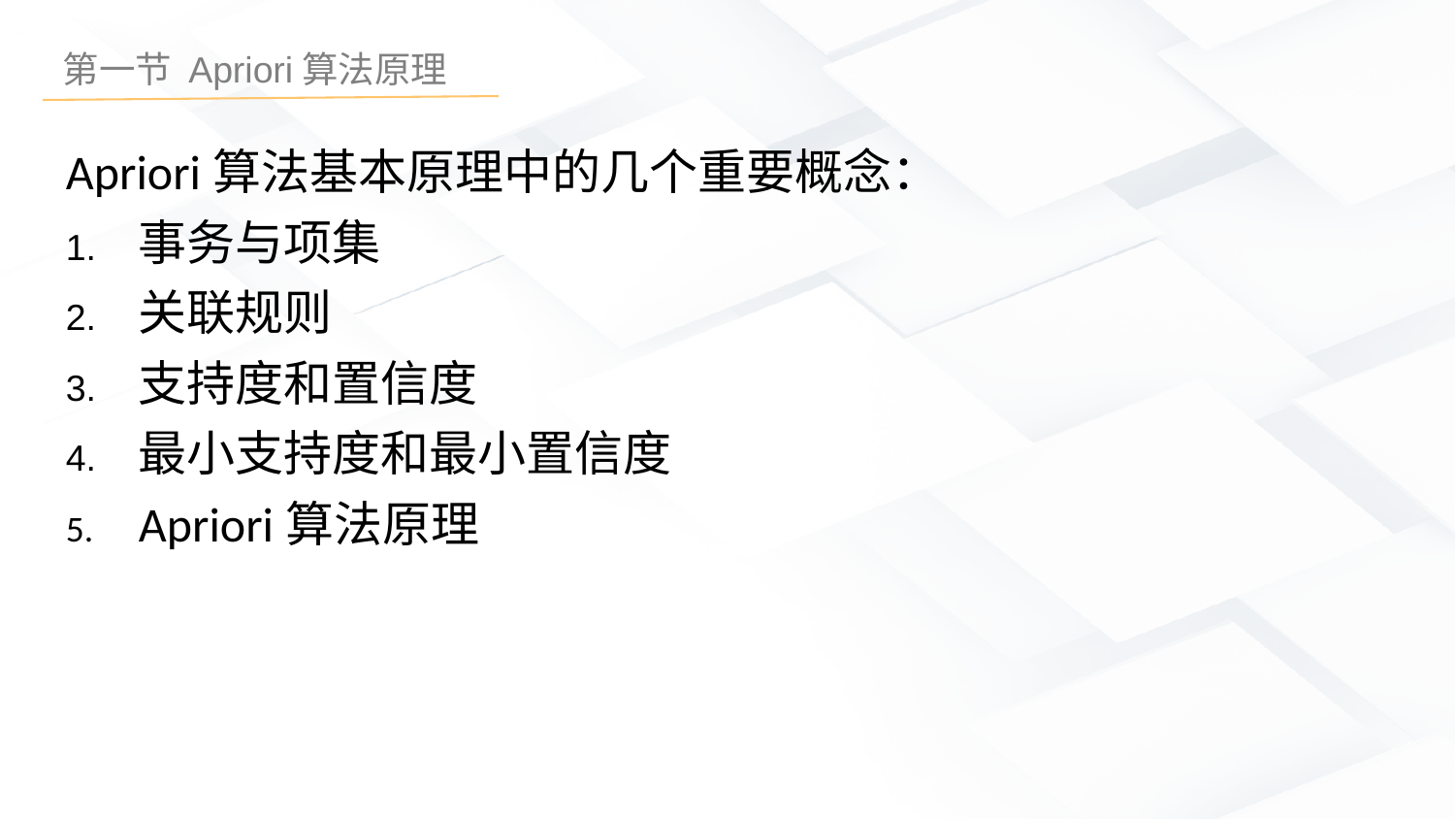

Apriori算法基本原理中的几个重要概念：
事务与项集
关联规则
支持度和置信度
最小支持度和最小置信度
Apriori算法原理